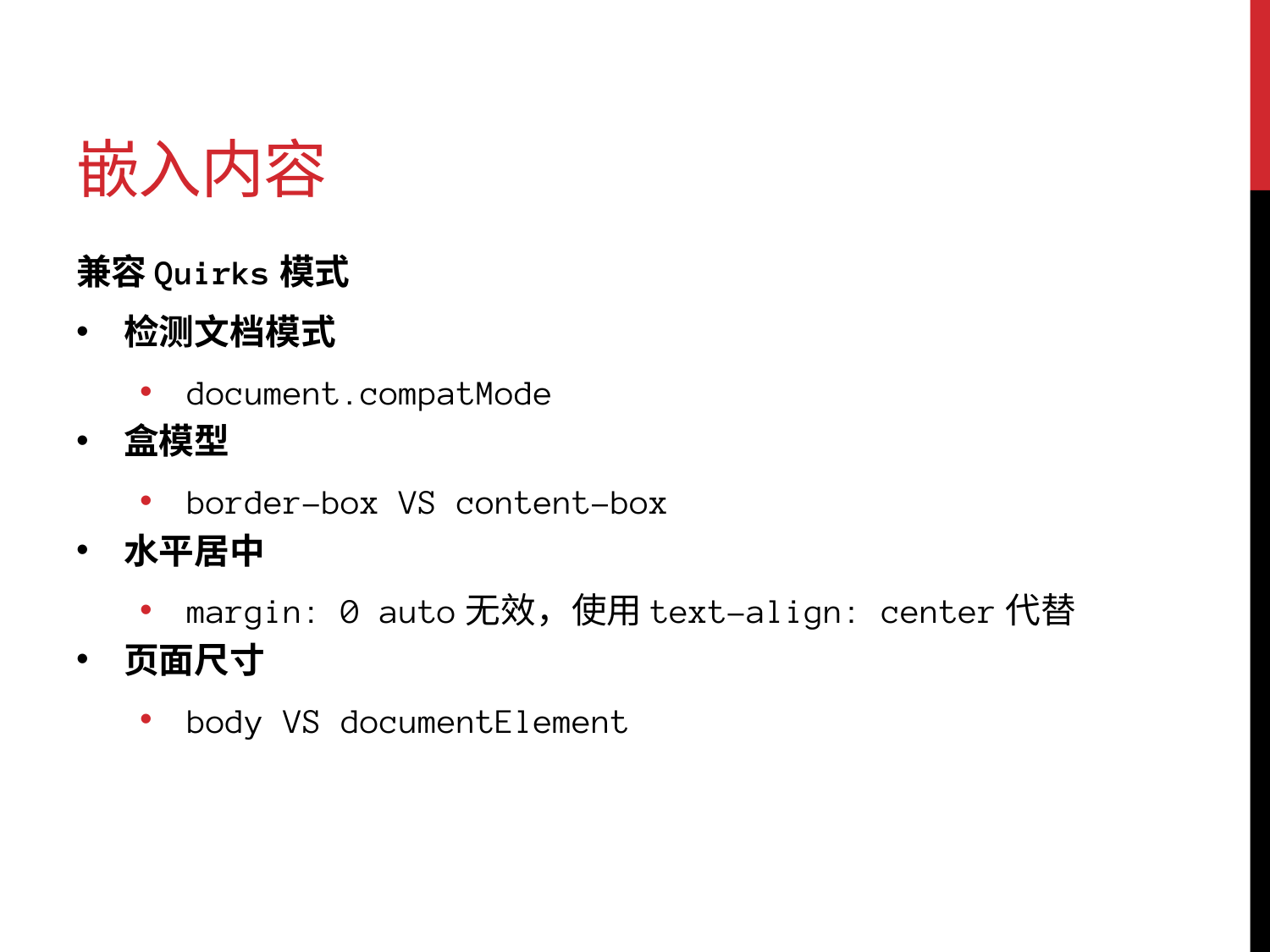

# 嵌入内容
兼容Quirks模式
检测文档模式
document.compatMode
盒模型
border-box VS content-box
水平居中
margin: 0 auto无效，使用text-align: center代替
页面尺寸
body VS documentElement